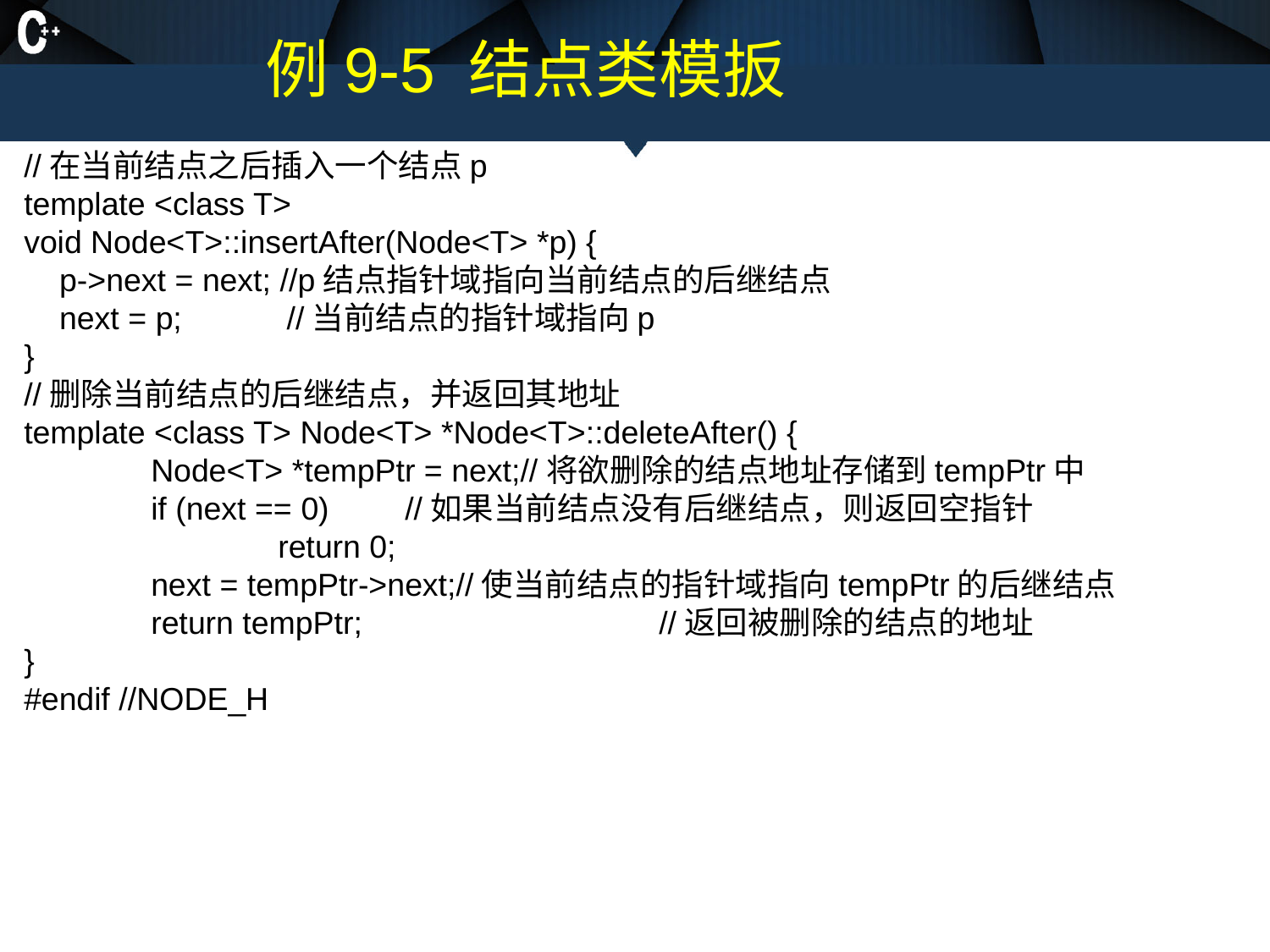

# 例9-5 结点类模扳
//在当前结点之后插入一个结点p
template <class T>
void Node<T>::insertAfter(Node<T> *p) {
    p->next = next; //p结点指针域指向当前结点的后继结点
    next = p;	 //当前结点的指针域指向p
}
//删除当前结点的后继结点，并返回其地址
template <class T> Node<T> *Node<T>::deleteAfter() {
	Node<T> *tempPtr = next;//将欲删除的结点地址存储到tempPtr中
	if (next == 0)	//如果当前结点没有后继结点，则返回空指针
		return 0;
	next = tempPtr->next;//使当前结点的指针域指向tempPtr的后继结点
	return tempPtr;			//返回被删除的结点的地址
}
#endif //NODE_H